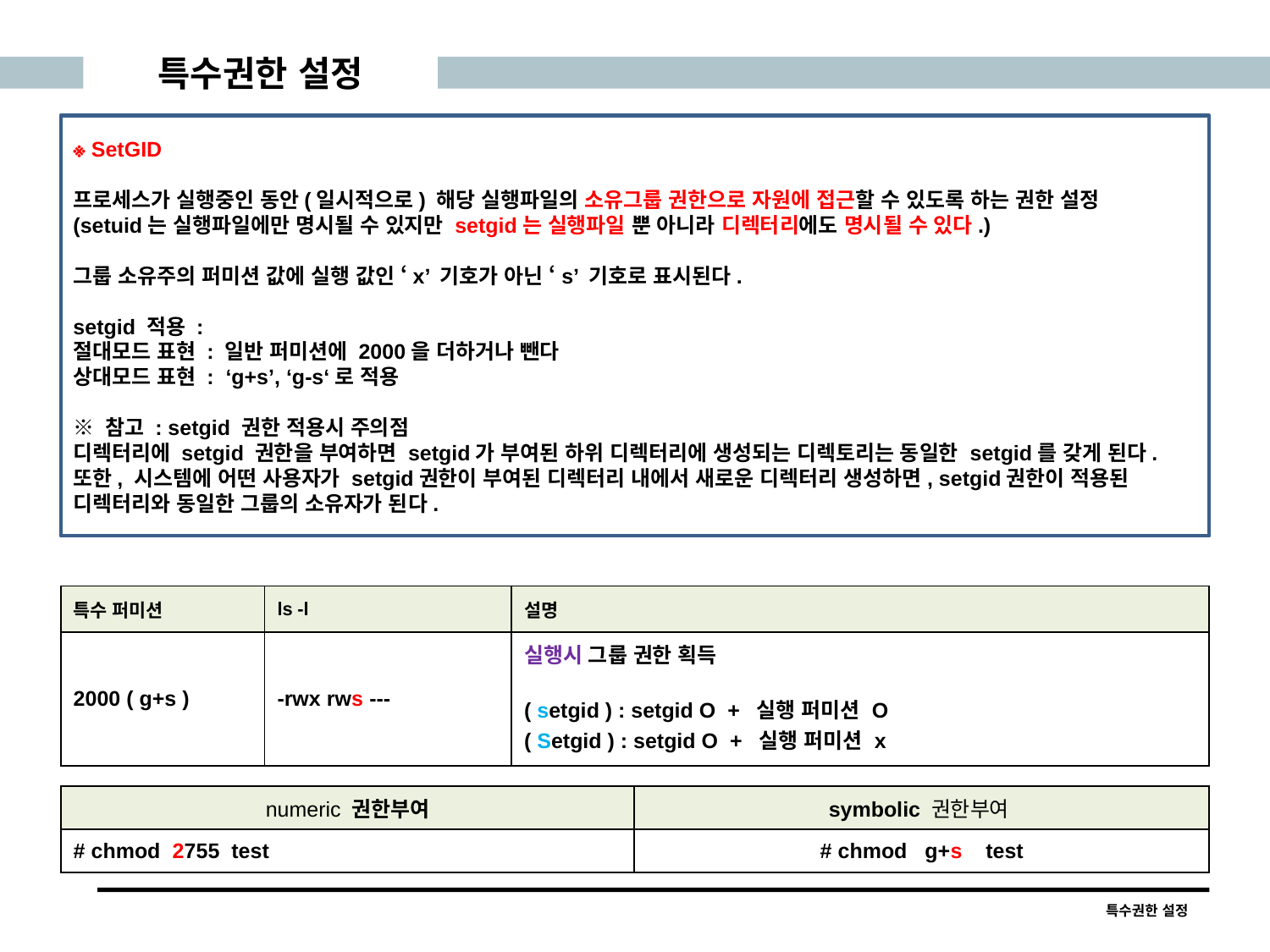

특수권한 설정

※ SetGID

프로세스가 실행중인 동안(일시적으로) 해당 실행파일의 소유그룹 권한으로 자원에 접근할 수 있도록 하는 권한 설정
(setuid는 실행파일에만 명시될 수 있지만 setgid는 실행파일 뿐 아니라 디렉터리에도 명시될 수 있다.)

그룹 소유주의 퍼미션 값에 실행 값인 ‘x’ 기호가 아닌 ‘s’ 기호로 표시된다.

setgid 적용 :
절대모드 표현 : 일반 퍼미션에 2000을 더하거나 뺀다
상대모드 표현 :  ‘g+s’, ‘g-s‘로 적용

※ 참고 : setgid 권한 적용시 주의점
디렉터리에 setgid 권한을 부여하면 setgid가 부여된 하위 디렉터리에 생성되는 디렉토리는 동일한 setgid를 갖게 된다. 또한, 시스템에 어떤 사용자가 setgid권한이 부여된 디렉터리 내에서 새로운 디렉터리 생성하면, setgid권한이 적용된 디렉터리와 동일한 그룹의 소유자가 된다.
| 특수 퍼미션 | ls -l | 설명 |
| --- | --- | --- |
| 2000 ( g+s ) | -rwx rws --- | 실행시 그룹 권한 획득 ( setgid ) : setgid O + 실행 퍼미션 O ( Setgid ) : setgid O + 실행 퍼미션 x |
| numeric 권한부여 | symbolic 권한부여 |
| --- | --- |
| # chmod  2755  test | # chmod  g+s  test |

특수권한 설정